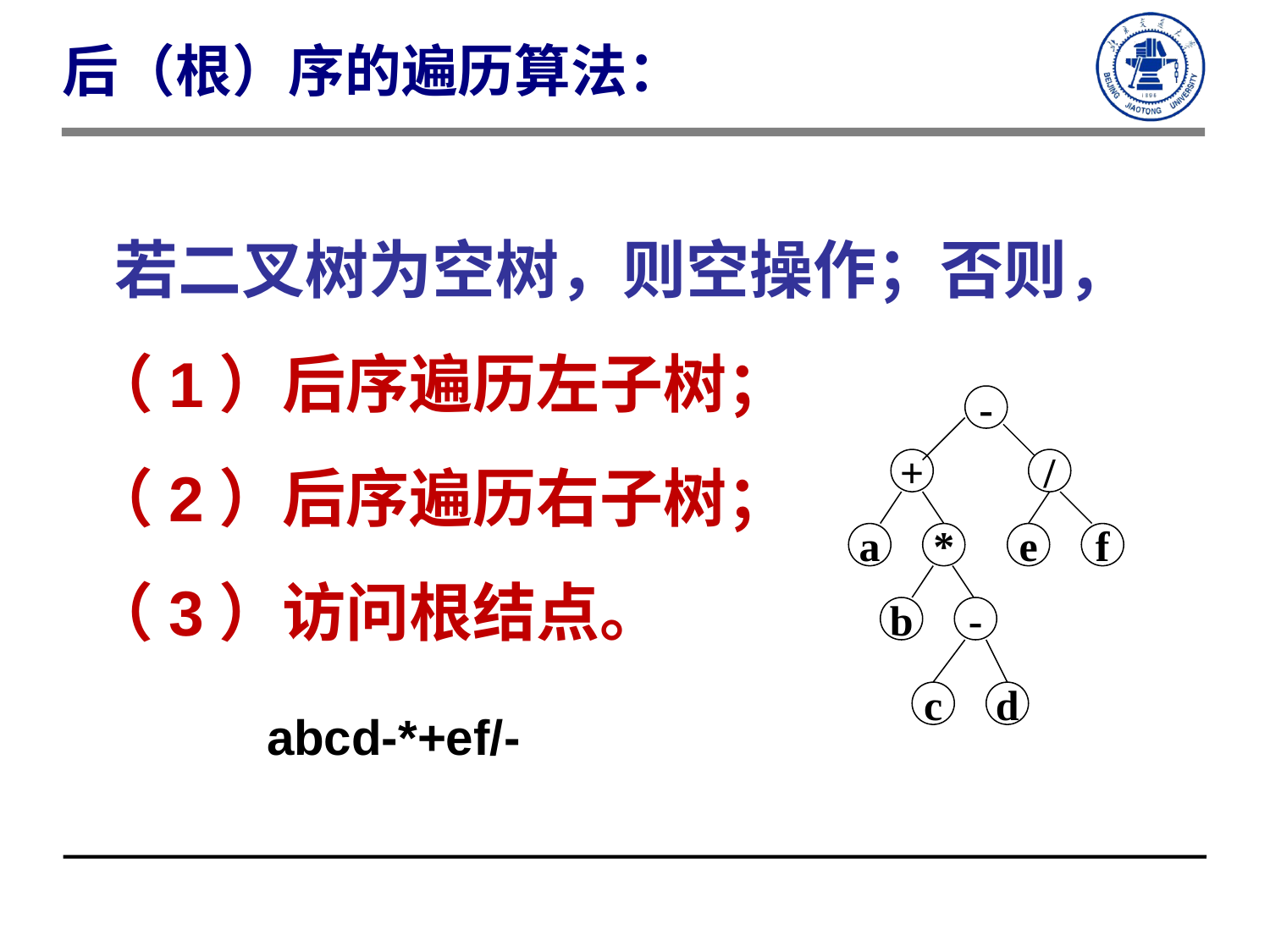

后（根）序的遍历算法：
  若二叉树为空树，则空操作；否则，
（1）后序遍历左子树；
（2）后序遍历右子树；
（3）访问根结点。
-

+
/

a
*
e
f

b
-

c
d
abcd-*+ef/-